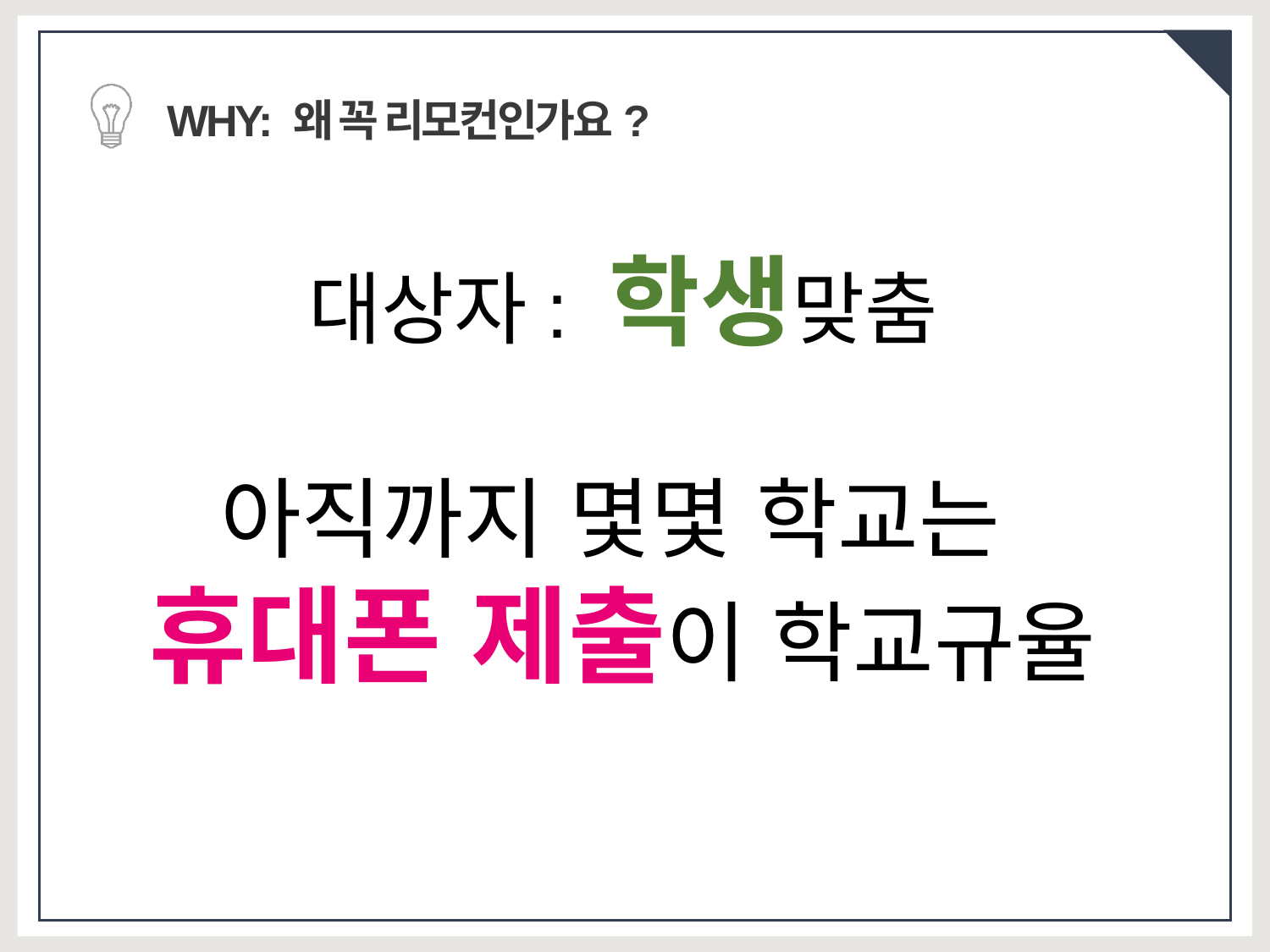

WHY: 왜 꼭 리모컨인가요?
대상자: 학생맞춤

아직까지 몇몇 학교는
휴대폰 제출이 학교규율